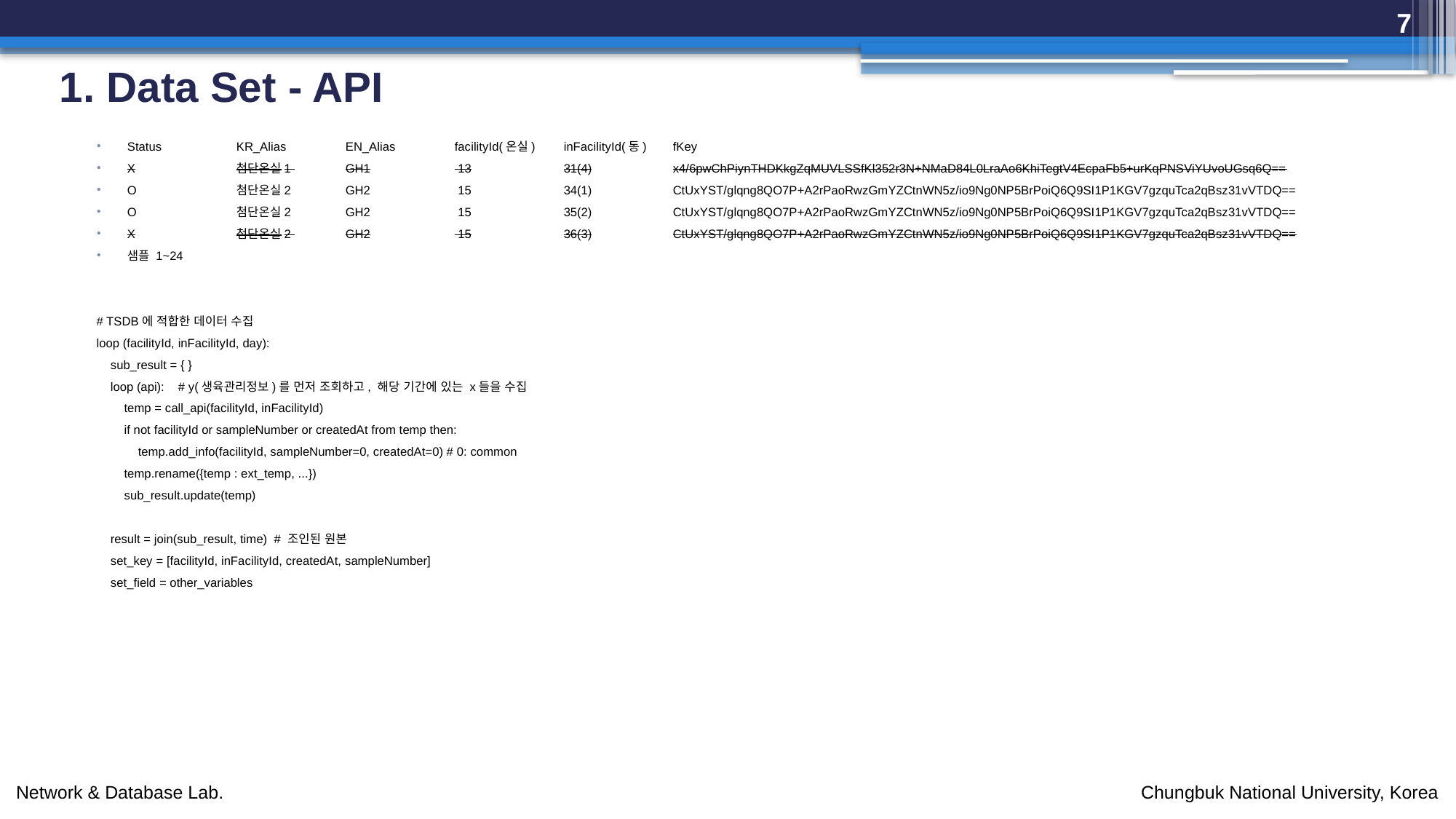

7
# 1. Data Set - API
Status	KR_Alias	EN_Alias	facilityId(온실)	inFacilityId(동)	fKey
X	첨단온실1 	GH1	 13	31(4)	x4/6pwChPiynTHDKkgZqMUVLSSfKl352r3N+NMaD84L0LraAo6KhiTegtV4EcpaFb5+urKqPNSViYUvoUGsq6Q==
O	첨단온실2 	GH2	 15	34(1)	CtUxYST/glqng8QO7P+A2rPaoRwzGmYZCtnWN5z/io9Ng0NP5BrPoiQ6Q9SI1P1KGV7gzquTca2qBsz31vVTDQ==
O	첨단온실2 	GH2	 15	35(2)	CtUxYST/glqng8QO7P+A2rPaoRwzGmYZCtnWN5z/io9Ng0NP5BrPoiQ6Q9SI1P1KGV7gzquTca2qBsz31vVTDQ==
X	첨단온실2 	GH2	 15	36(3)	CtUxYST/glqng8QO7P+A2rPaoRwzGmYZCtnWN5z/io9Ng0NP5BrPoiQ6Q9SI1P1KGV7gzquTca2qBsz31vVTDQ==
샘플 1~24

# TSDB에 적합한 데이터 수집
loop (facilityId, inFacilityId, day):
    sub_result = { }
    loop (api):    # y(생육관리정보)를 먼저 조회하고, 해당 기간에 있는 x들을 수집
        temp = call_api(facilityId, inFacilityId)
        if not facilityId or sampleNumber or createdAt from temp then:
            temp.add_info(facilityId, sampleNumber=0, createdAt=0) # 0: common
        temp.rename({temp : ext_temp, ...})
        sub_result.update(temp)

    result = join(sub_result, time)  # 조인된 원본
    set_key = [facilityId, inFacilityId, createdAt, sampleNumber]
    set_field = other_variables